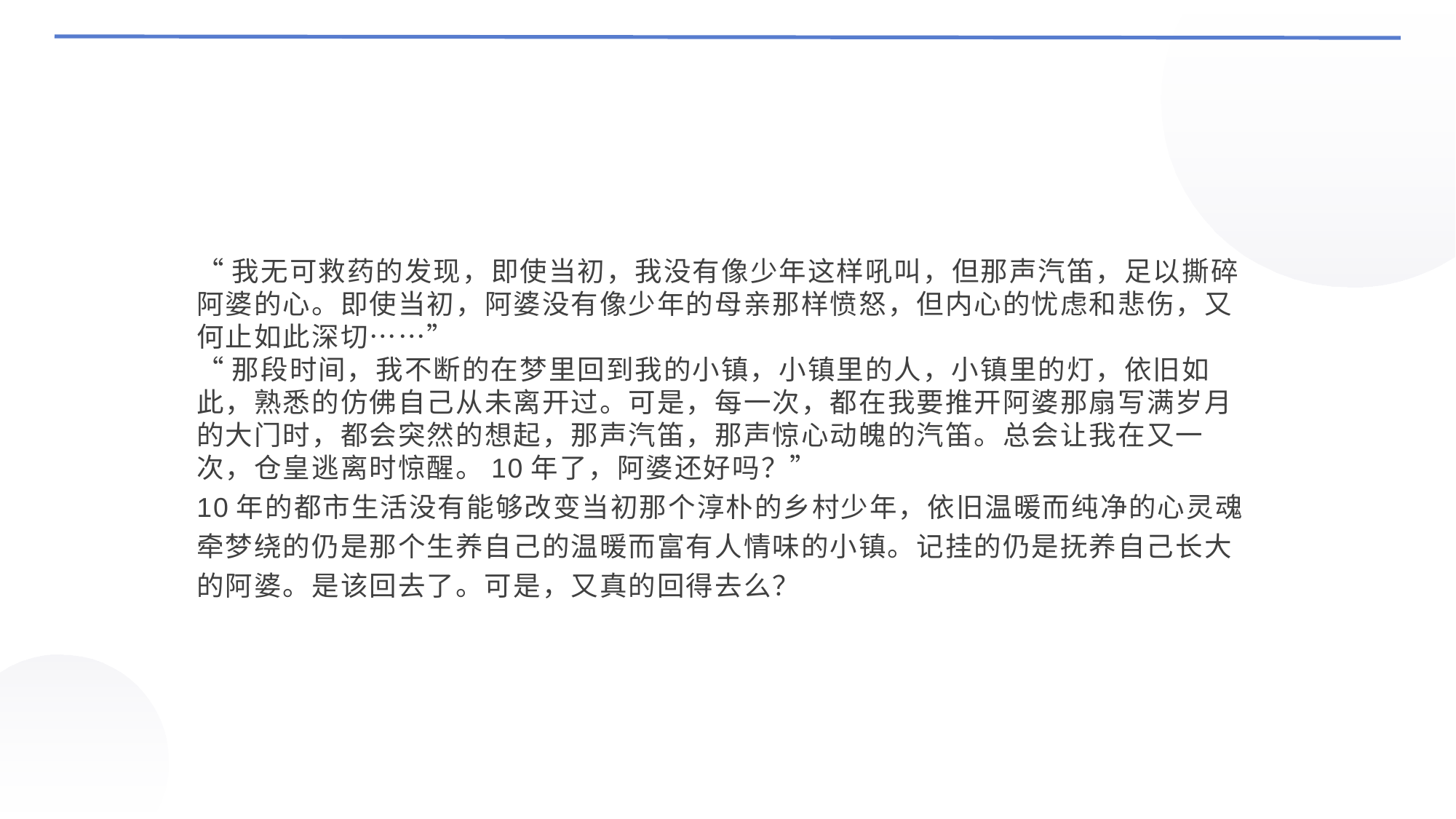

“我无可救药的发现，即使当初，我没有像少年这样吼叫，但那声汽笛，足以撕碎阿婆的心。即使当初，阿婆没有像少年的母亲那样愤怒，但内心的忧虑和悲伤，又何止如此深切……”
“那段时间，我不断的在梦里回到我的小镇，小镇里的人，小镇里的灯，依旧如此，熟悉的仿佛自己从未离开过。可是，每一次，都在我要推开阿婆那扇写满岁月的大门时，都会突然的想起，那声汽笛，那声惊心动魄的汽笛。总会让我在又一次，仓皇逃离时惊醒。10年了，阿婆还好吗？”
10年的都市生活没有能够改变当初那个淳朴的乡村少年，依旧温暖而纯净的心灵魂牵梦绕的仍是那个生养自己的温暖而富有人情味的小镇。记挂的仍是抚养自己长大的阿婆。是该回去了。可是，又真的回得去么？